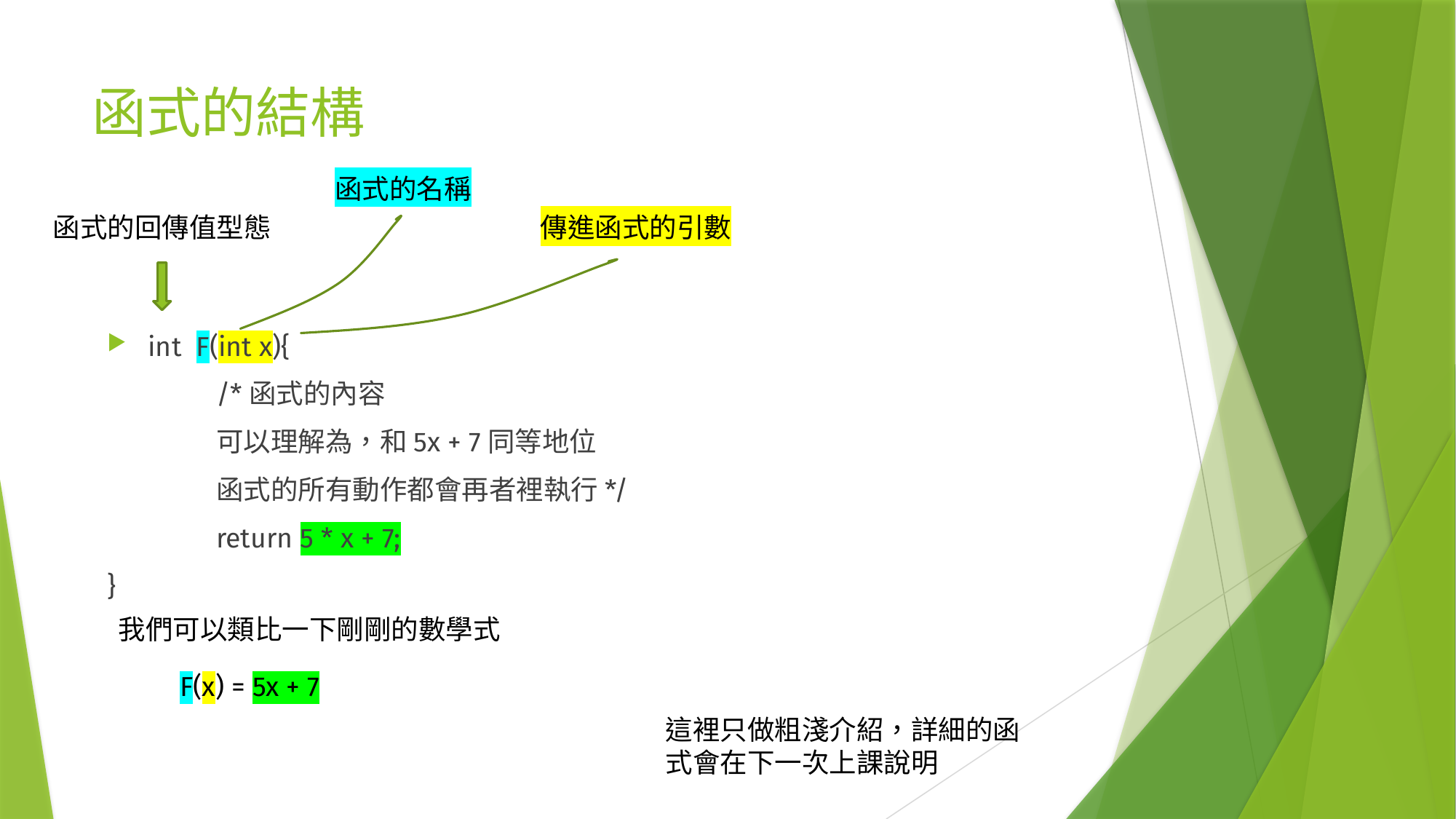

# 函式的結構
函式的名稱
函式的回傳值型態
傳進函式的引數

int  F(int x){
	/*函式的內容
	可以理解為，和5x + 7同等地位
	函式的所有動作都會再者裡執行*/
	return 5 * x + 7;
}
我們可以類比一下剛剛的數學式
F(x) = 5x + 7
這裡只做粗淺介紹，詳細的函式會在下一次上課說明